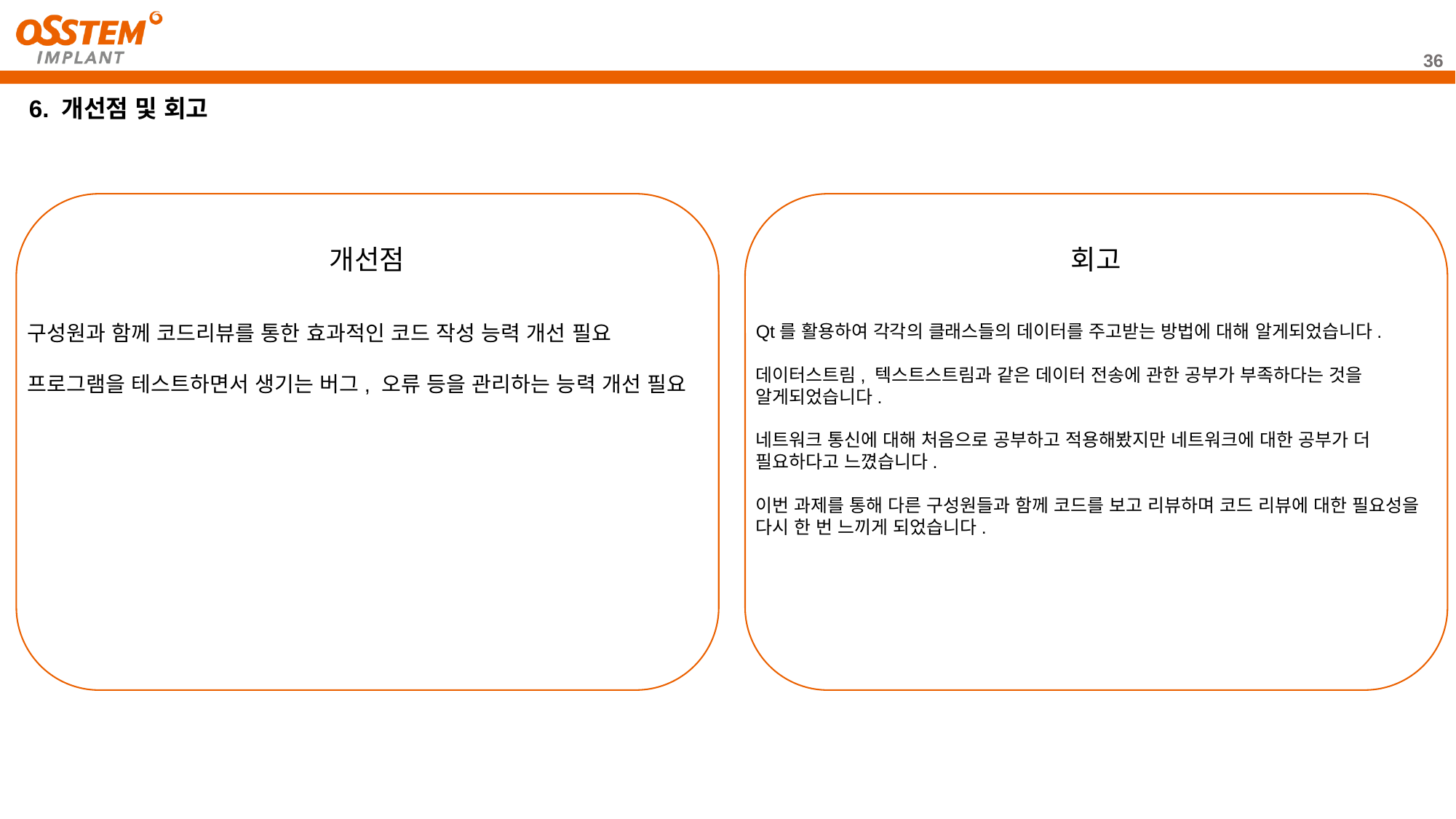

36
6. 개선점 및 회고

개선점
회고
구성원과 함께 코드리뷰를 통한 효과적인 코드 작성 능력 개선 필요

프로그램을 테스트하면서 생기는 버그, 오류 등을 관리하는 능력 개선 필요
Qt를 활용하여 각각의 클래스들의 데이터를 주고받는 방법에 대해 알게되었습니다.

데이터스트림, 텍스트스트림과 같은 데이터 전송에 관한 공부가 부족하다는 것을 알게되었습니다.

네트워크 통신에 대해 처음으로 공부하고 적용해봤지만 네트워크에 대한 공부가 더 필요하다고 느꼈습니다.

이번 과제를 통해 다른 구성원들과 함께 코드를 보고 리뷰하며 코드 리뷰에 대한 필요성을 다시 한 번 느끼게 되었습니다.